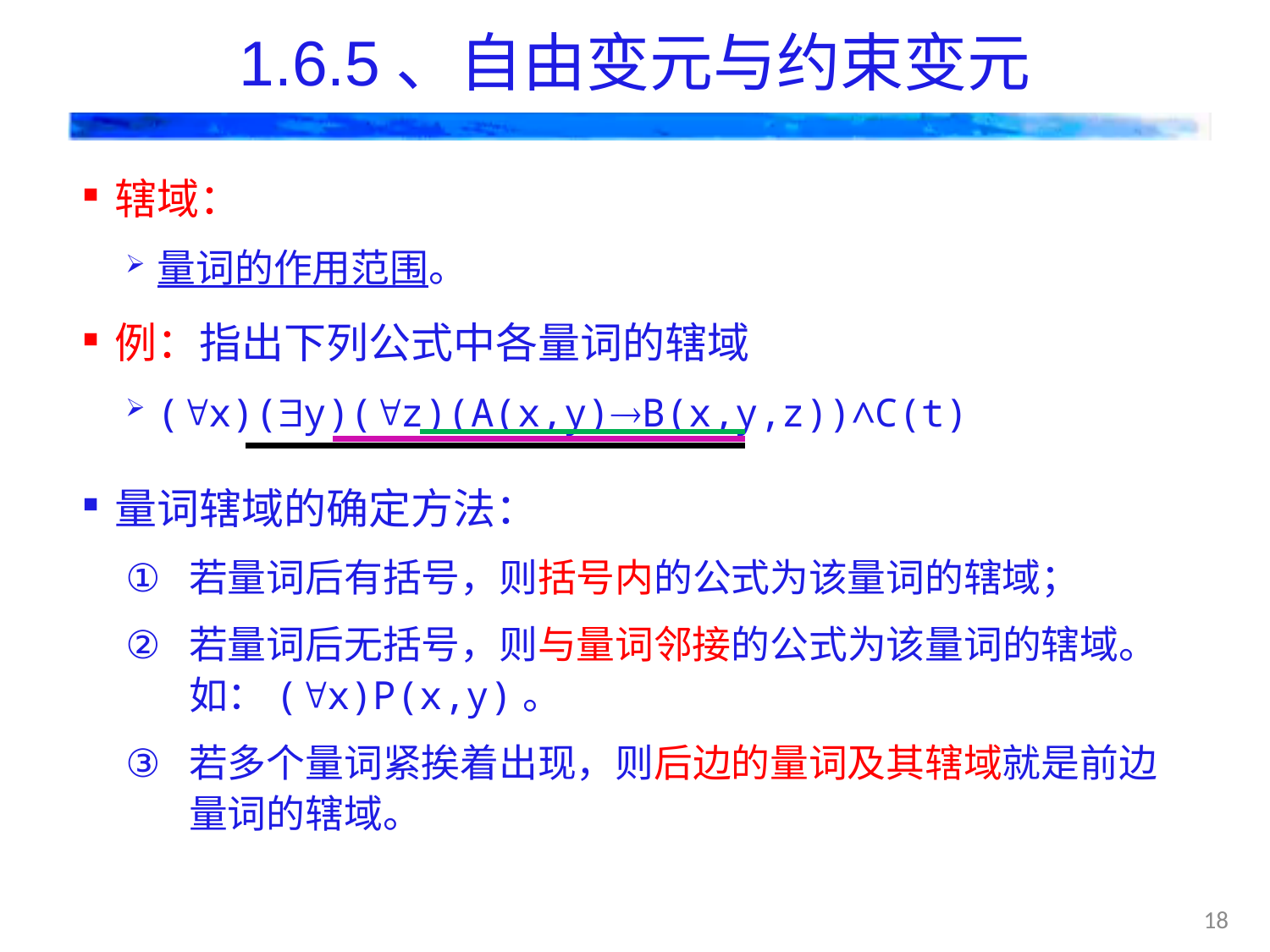

# 1.6.5、自由变元与约束变元
辖域：
量词的作用范围。
例：指出下列公式中各量词的辖域
(∀x)(∃y)(∀z)(A(x,y)→B(x,y,z))∧C(t)
量词辖域的确定方法：
若量词后有括号，则括号内的公式为该量词的辖域；
若量词后无括号，则与量词邻接的公式为该量词的辖域。 如：(∀x)P(x,y)。
若多个量词紧挨着出现，则后边的量词及其辖域就是前边量词的辖域。
18